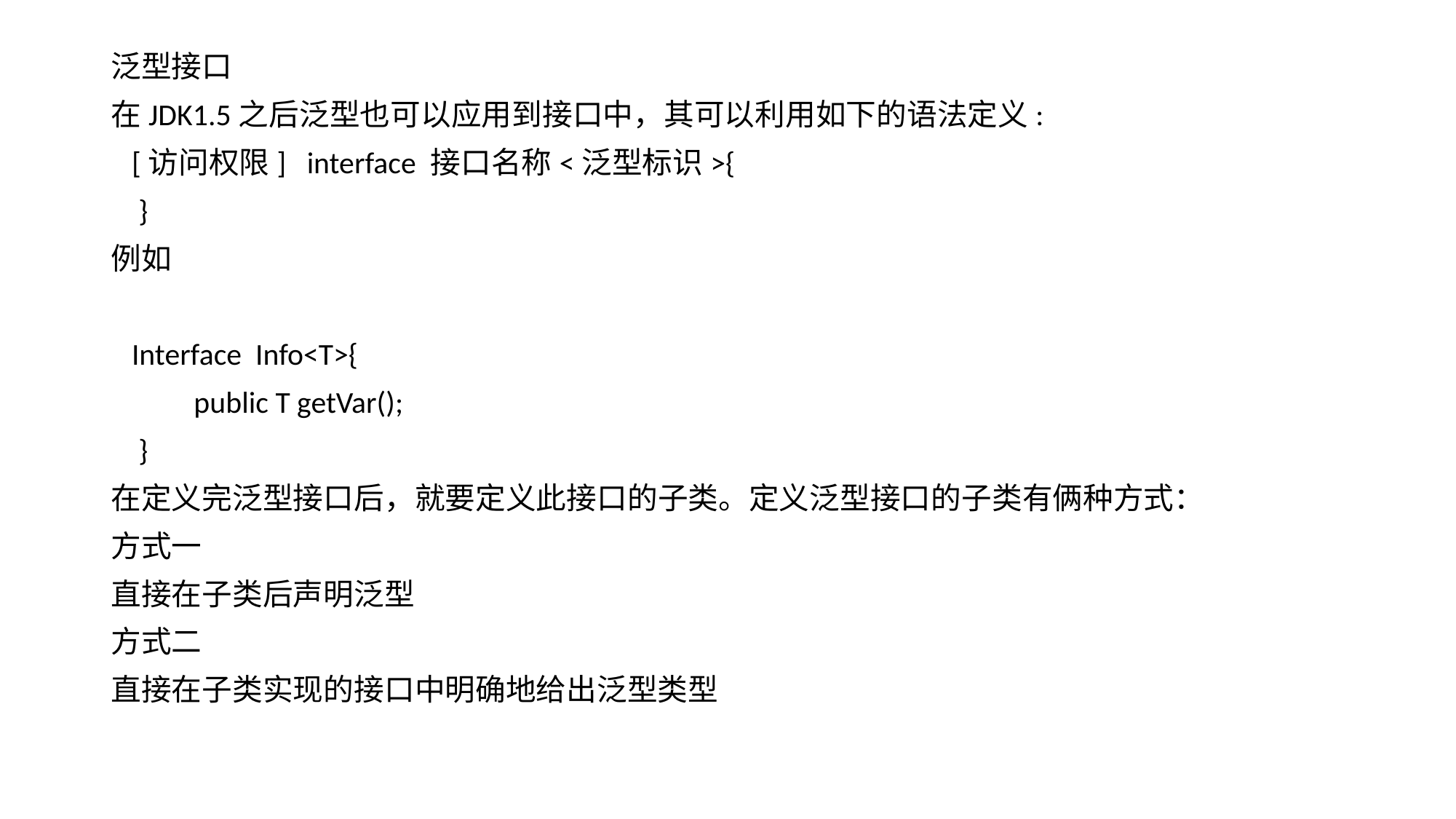

泛型接口
在JDK1.5之后泛型也可以应用到接口中，其可以利用如下的语法定义:
   [访问权限]   interface 接口名称<泛型标识>{
    }
例如

   Interface  Info<T>{
            public T getVar();
    }
在定义完泛型接口后，就要定义此接口的子类。定义泛型接口的子类有俩种方式：
方式一
直接在子类后声明泛型
方式二
直接在子类实现的接口中明确地给出泛型类型